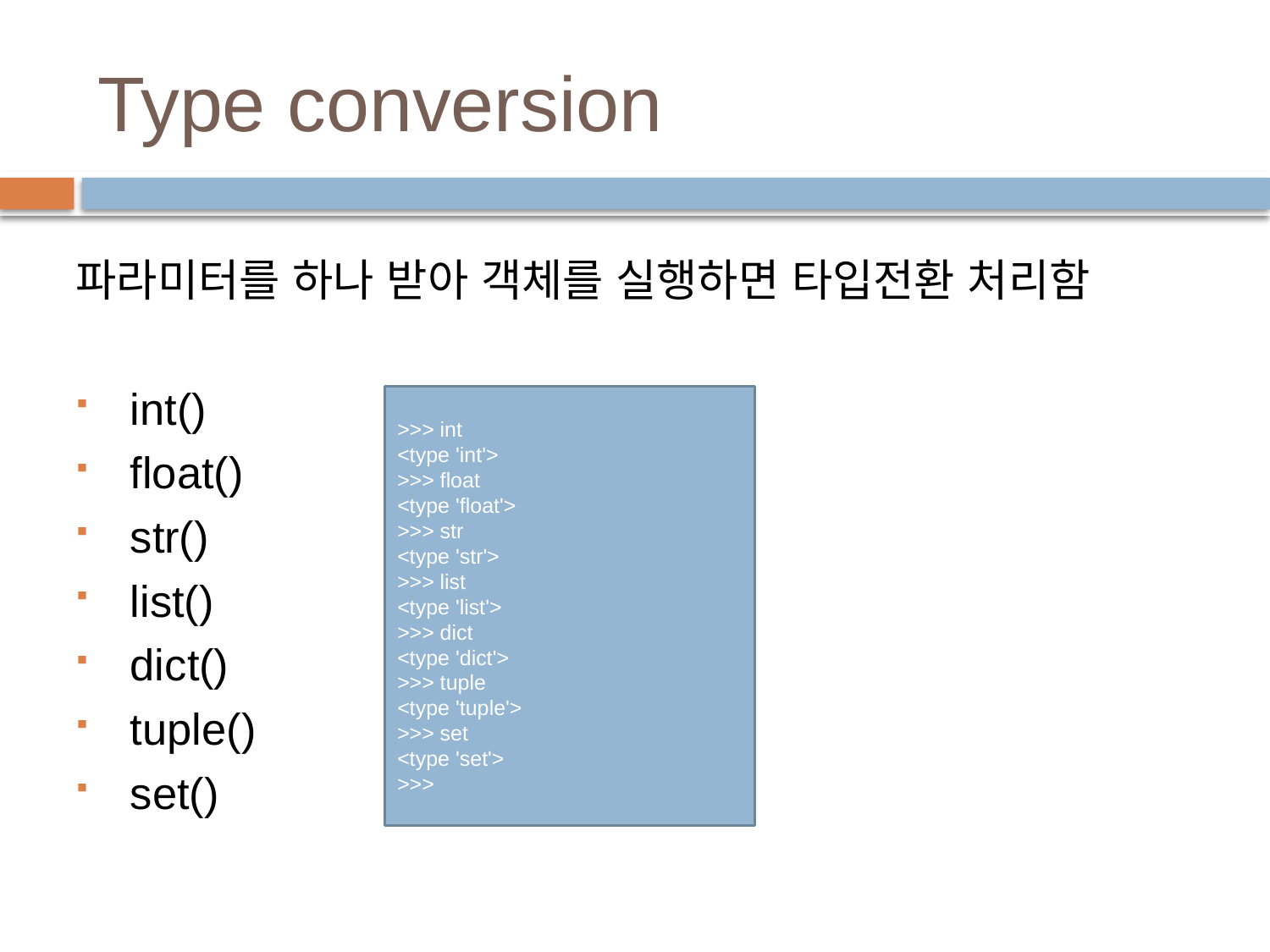

# Type conversion
파라미터를 하나 받아 객체를 실행하면 타입전환 처리함

 int()
 float()
 str()
 list()
 dict()
 tuple()
 set()
>>> int
<type 'int'>
>>> float
<type 'float'>
>>> str
<type 'str'>
>>> list
<type 'list'>
>>> dict
<type 'dict'>
>>> tuple
<type 'tuple'>
>>> set
<type 'set'>
>>>